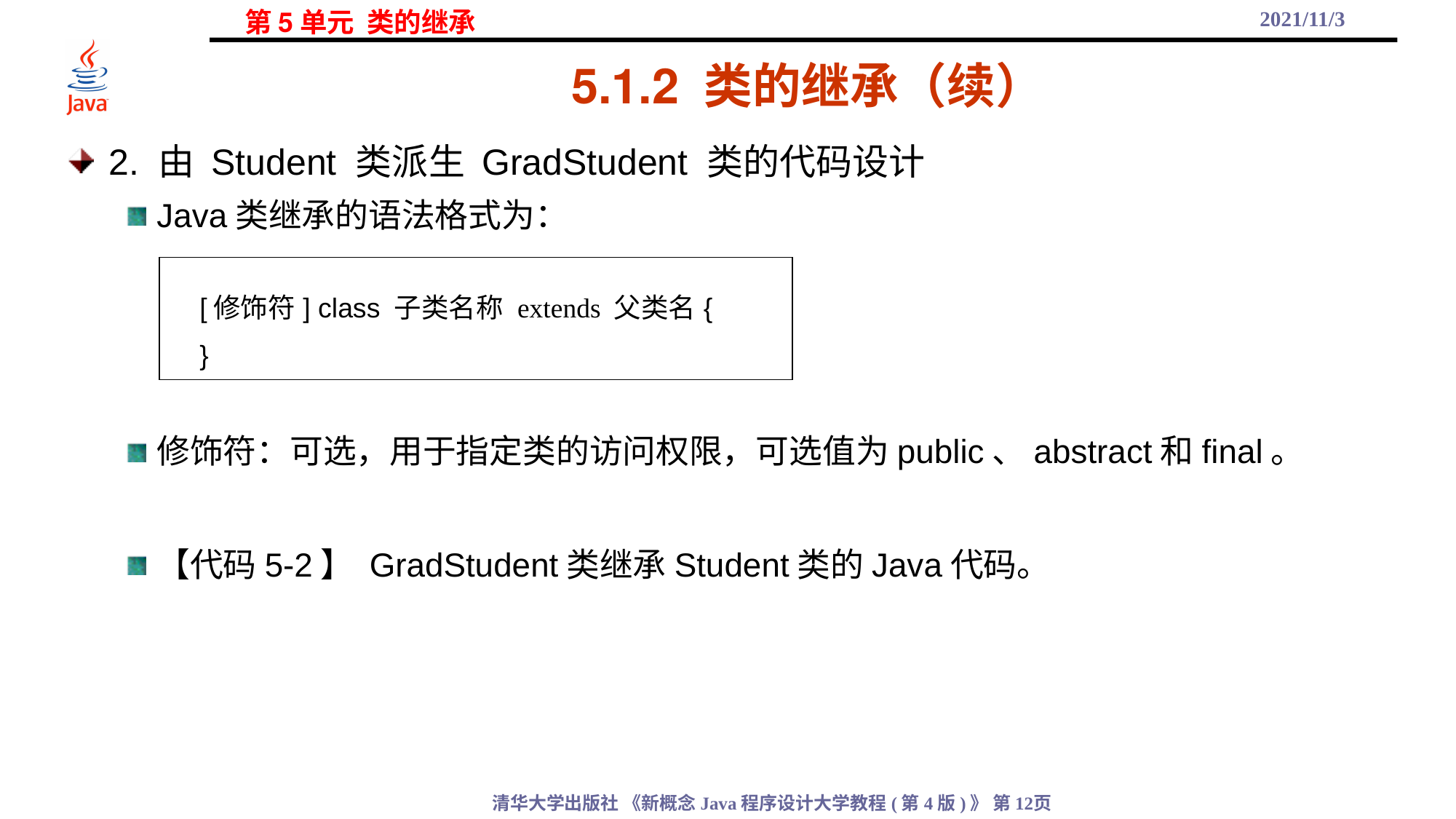

2021/11/3
# 5.1.2 类的继承（续）
2. 由 Student 类派生 GradStudent 类的代码设计
Java类继承的语法格式为：

修饰符：可选，用于指定类的访问权限，可选值为public、abstract和final。

【代码5-2】 GradStudent类继承Student类的Java代码。
| [修饰符] class 子类名称 extends 父类名{ } |
| --- |